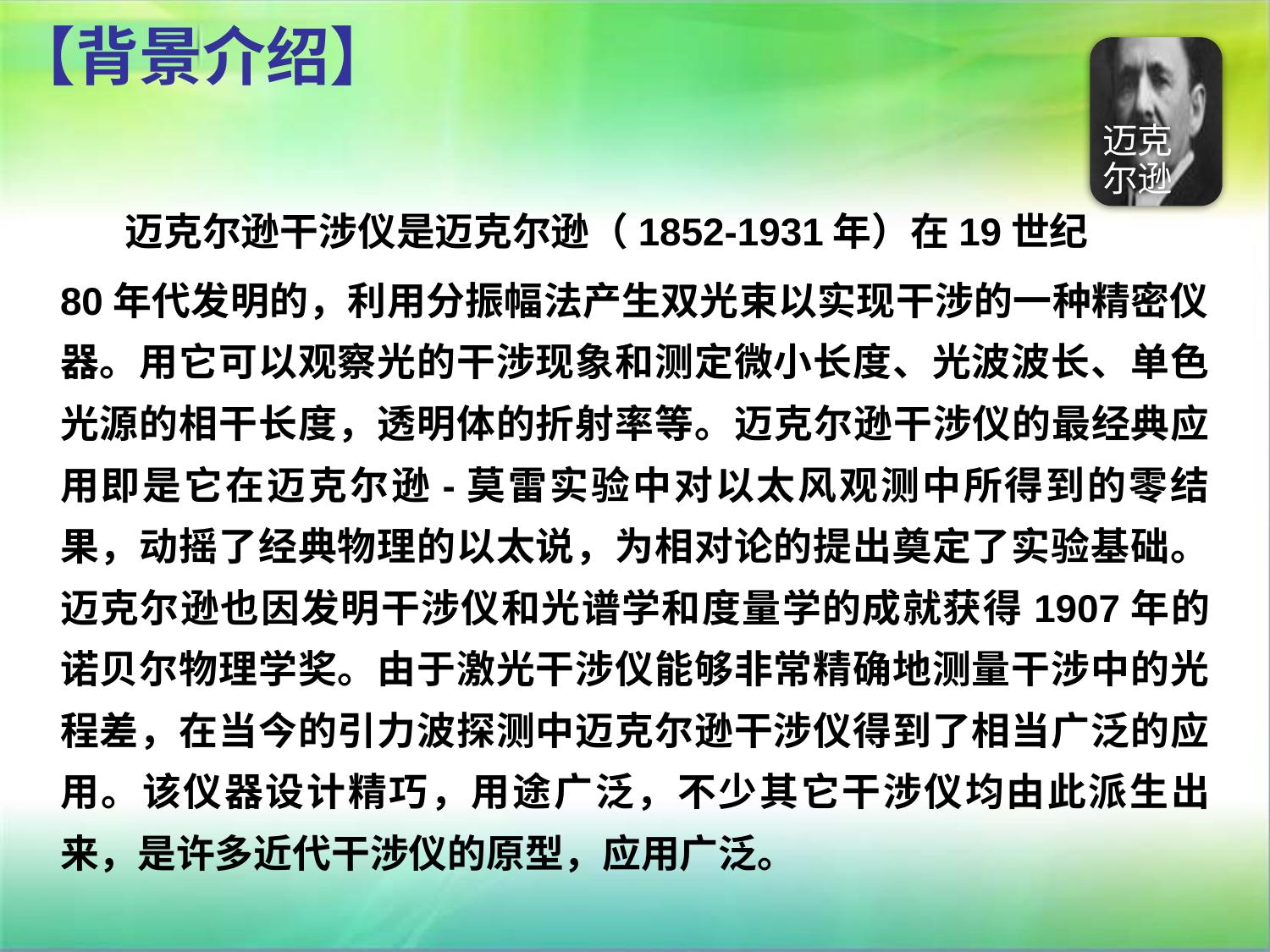

【背景介绍】
迈克尔逊
        迈克尔逊干涉仪是迈克尔逊（1852-1931年）在19世纪
80年代发明的，利用分振幅法产生双光束以实现干涉的一种精密仪器。用它可以观察光的干涉现象和测定微小长度、光波波长、单色光源的相干长度，透明体的折射率等。迈克尔逊干涉仪的最经典应用即是它在迈克尔逊-莫雷实验中对以太风观测中所得到的零结果，动摇了经典物理的以太说，为相对论的提出奠定了实验基础。迈克尔逊也因发明干涉仪和光谱学和度量学的成就获得1907年的诺贝尔物理学奖。由于激光干涉仪能够非常精确地测量干涉中的光程差，在当今的引力波探测中迈克尔逊干涉仪得到了相当广泛的应用。该仪器设计精巧，用途广泛，不少其它干涉仪均由此派生出来，是许多近代干涉仪的原型，应用广泛。